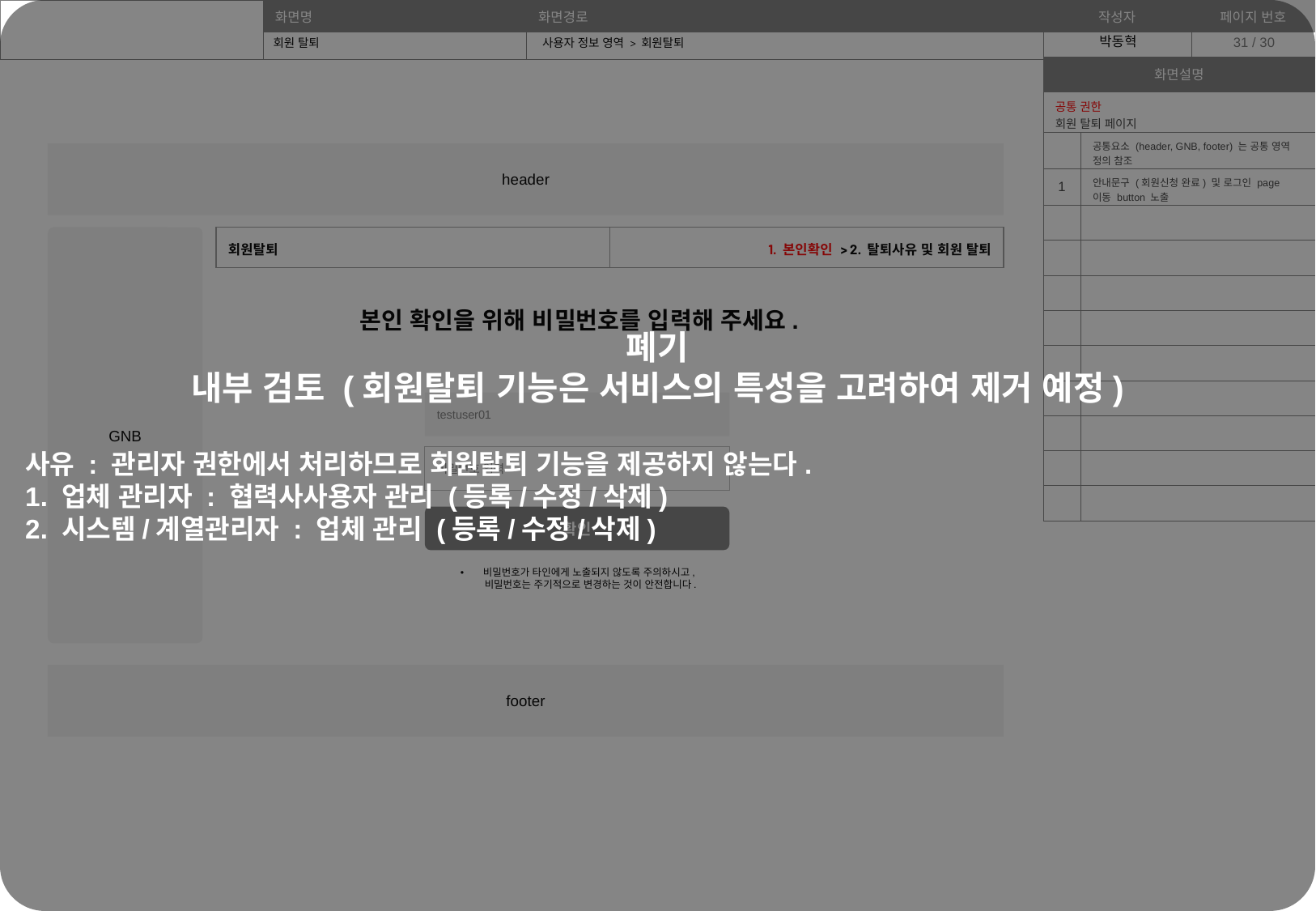

폐기
내부 검토 (회원탈퇴 기능은 서비스의 특성을 고려하여 제거 예정)

사유 : 관리자 권한에서 처리하므로 회원탈퇴 기능을 제공하지 않는다.
1. 업체 관리자 : 협력사사용자 관리 (등록/수정/삭제)
2. 시스템/계열관리자 : 업체 관리 (등록/수정/삭제)

31
회원 탈퇴
사용자 정보 영역 > 회원탈퇴
| 화면설명 |  |
| --- | --- |
| 공통 권한 회원 탈퇴 페이지 |  |
|  | 공통요소 (header, GNB, footer) 는 공통 영역 정의 참조 |
| 1 | 안내문구 (회원신청 완료) 및 로그인 page 이동 button 노출 |
|  |  |
|  |  |
|  |  |
|  |  |
|  |  |
|  |  |
|  |  |
|  |  |
|  |  |
header
GNB
| 회원탈퇴 | 1. 본인확인 > 2. 탈퇴사유 및 회원 탈퇴 |
| --- | --- |
본인 확인을 위해 비밀번호를 입력해 주세요.
testuser01
비밀번호 입력
확인
비밀번호가 타인에게 노출되지 않도록 주의하시고,
비밀번호는 주기적으로 변경하는 것이 안전합니다.
footer